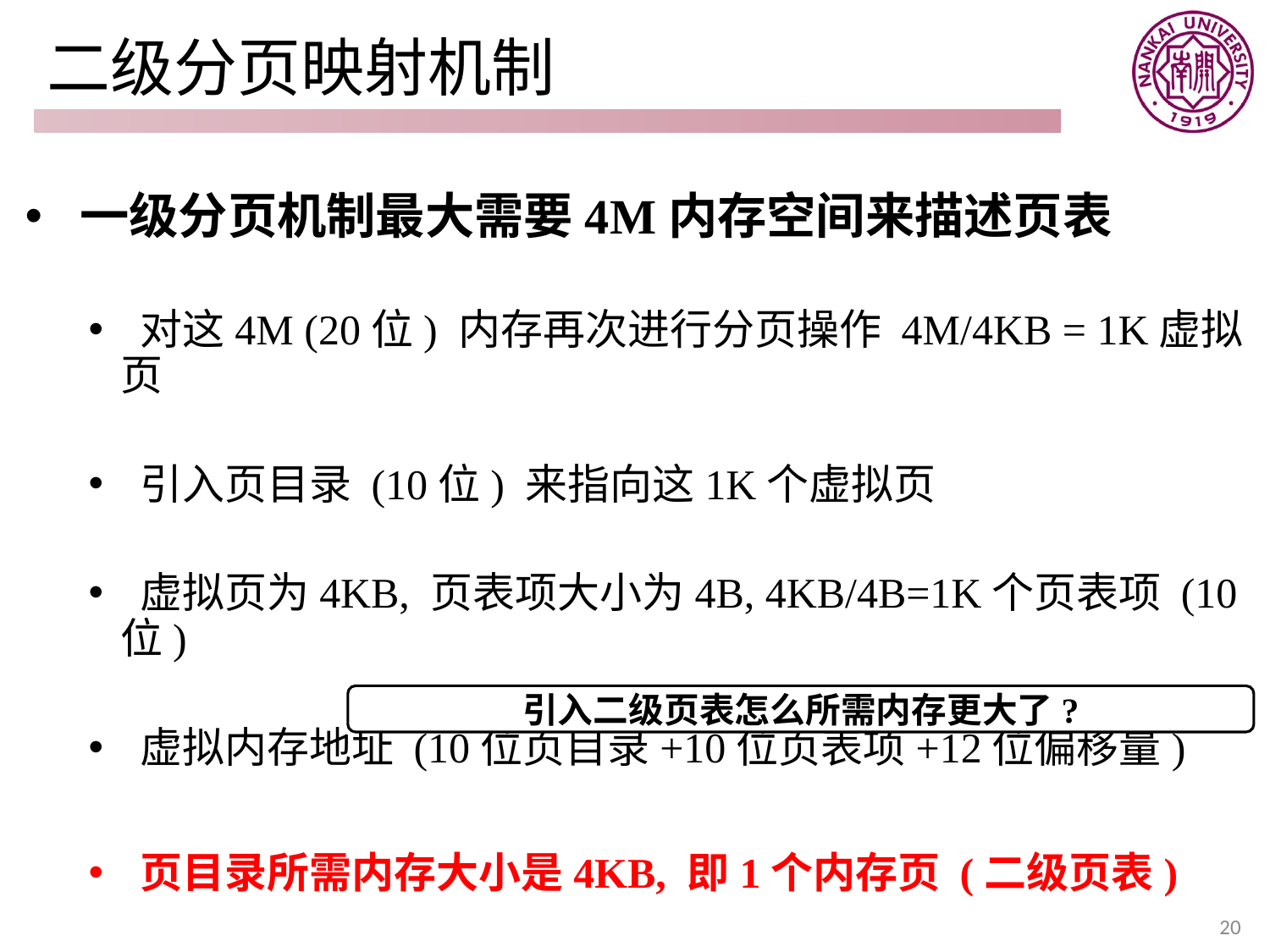

# 二级分页映射机制
 一级分页机制最大需要4M内存空间来描述页表

 对这4M (20位) 内存再次进行分页操作 4M/4KB = 1K虚拟页

 引入页目录 (10位) 来指向这1K个虚拟页

 虚拟页为4KB, 页表项大小为4B, 4KB/4B=1K个页表项 (10位)

 虚拟内存地址 (10位页目录+10位页表项+12位偏移量)

 页目录所需内存大小是4KB, 即1个内存页 (二级页表)

 一级页表共1024项, 每一个页表项为1个内存页
引入二级页表怎么所需内存更大了?
20